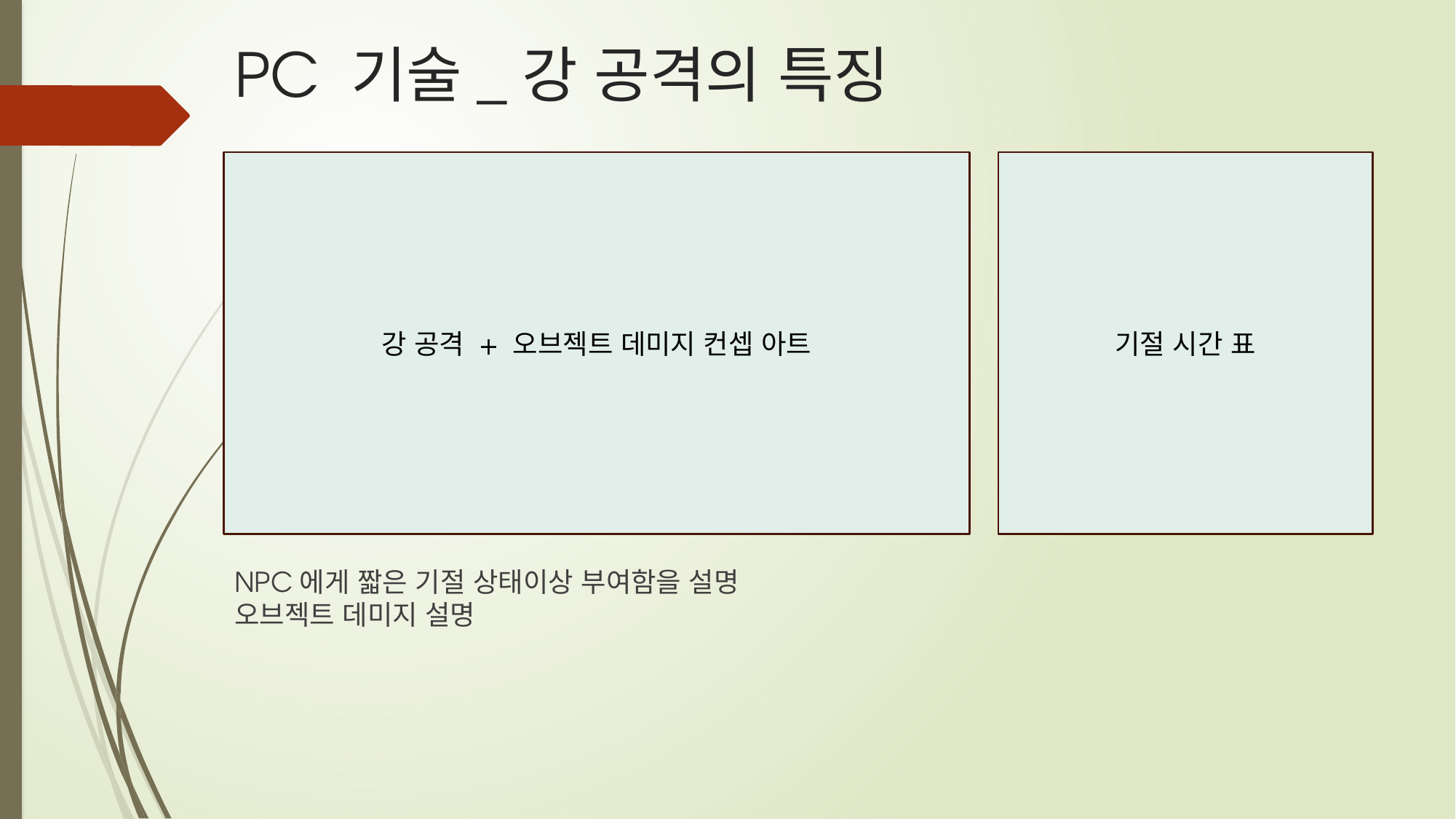

# PC 기술_강 공격의 특징
강 공격 + 오브젝트 데미지 컨셉 아트
기절 시간 표
NPC에게 짧은 기절 상태이상 부여함을 설명
오브젝트 데미지 설명